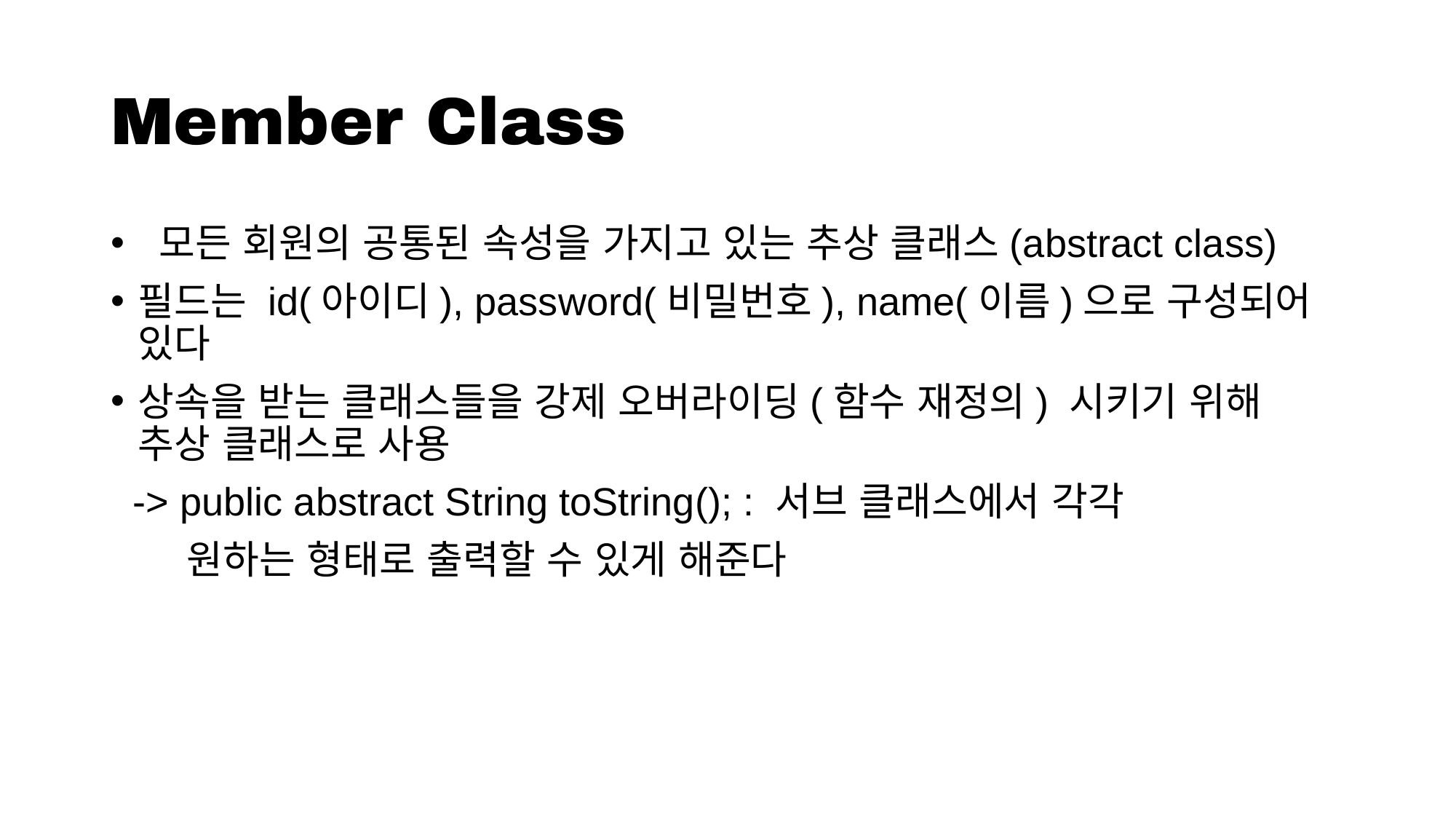

# Member Class
 모든 회원의 공통된 속성을 가지고 있는 추상 클래스(abstract class)
필드는 id(아이디), password(비밀번호), name(이름)으로 구성되어 있다
상속을 받는 클래스들을 강제 오버라이딩(함수 재정의) 시키기 위해 추상 클래스로 사용
  -> public abstract String toString(); : 서브 클래스에서 각각
      원하는 형태로 출력할 수 있게 해준다